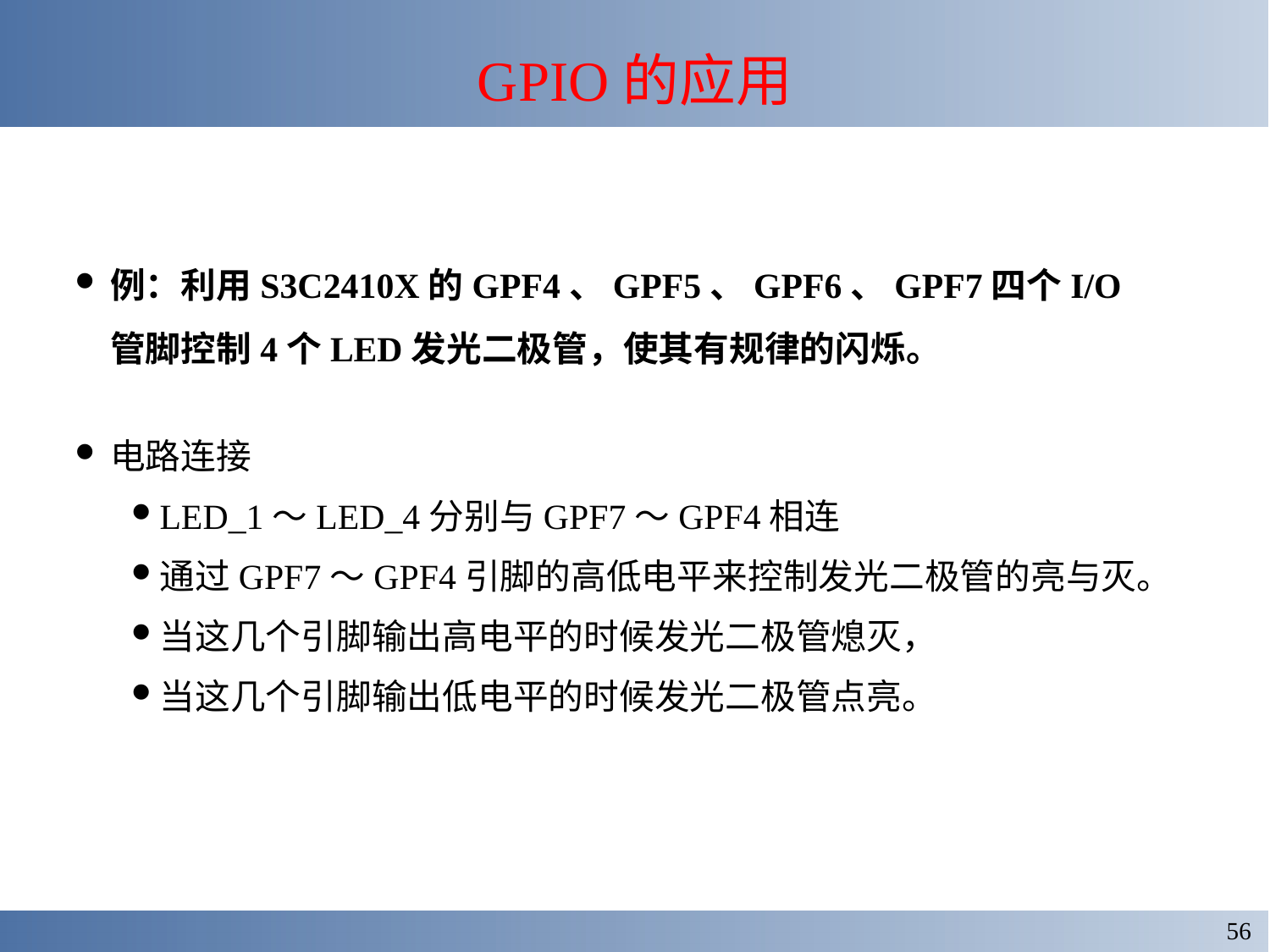

#
GPIO的应用
例：利用S3C2410X的GPF4、GPF5、GPF6、GPF7四个I/O管脚控制4个LED发光二极管，使其有规律的闪烁。
电路连接
LED_1～LED_4分别与GPF7～GPF4相连
通过GPF7～GPF4引脚的高低电平来控制发光二极管的亮与灭。
当这几个引脚输出高电平的时候发光二极管熄灭，
当这几个引脚输出低电平的时候发光二极管点亮。